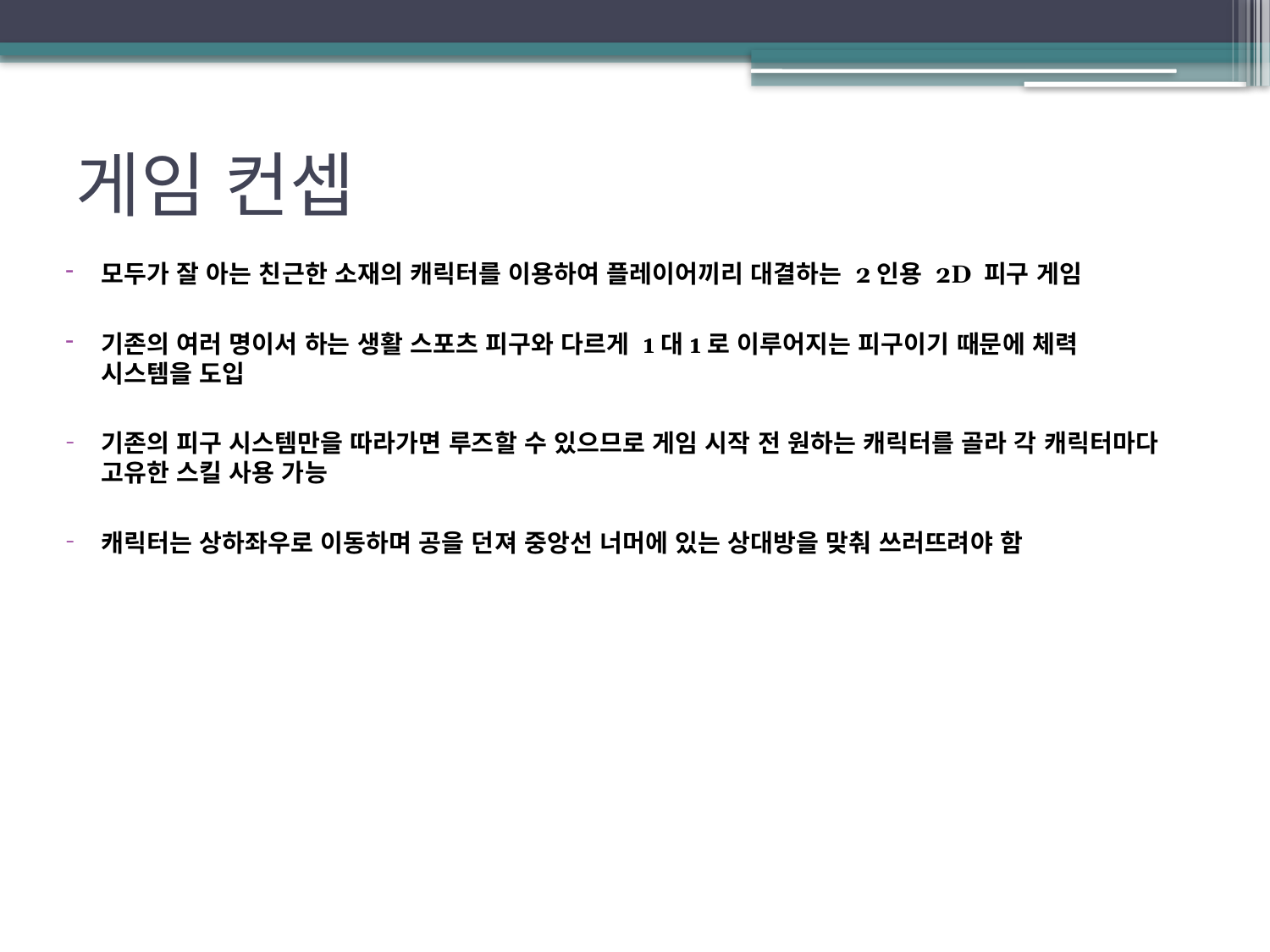

# 게임 컨셉
모두가 잘 아는 친근한 소재의 캐릭터를 이용하여 플레이어끼리 대결하는 2인용 2D 피구 게임

기존의 여러 명이서 하는 생활 스포츠 피구와 다르게 1대1로 이루어지는 피구이기 때문에 체력 시스템을 도입

기존의 피구 시스템만을 따라가면 루즈할 수 있으므로 게임 시작 전 원하는 캐릭터를 골라 각 캐릭터마다 고유한 스킬 사용 가능

캐릭터는 상하좌우로 이동하며 공을 던져 중앙선 너머에 있는 상대방을 맞춰 쓰러뜨려야 함